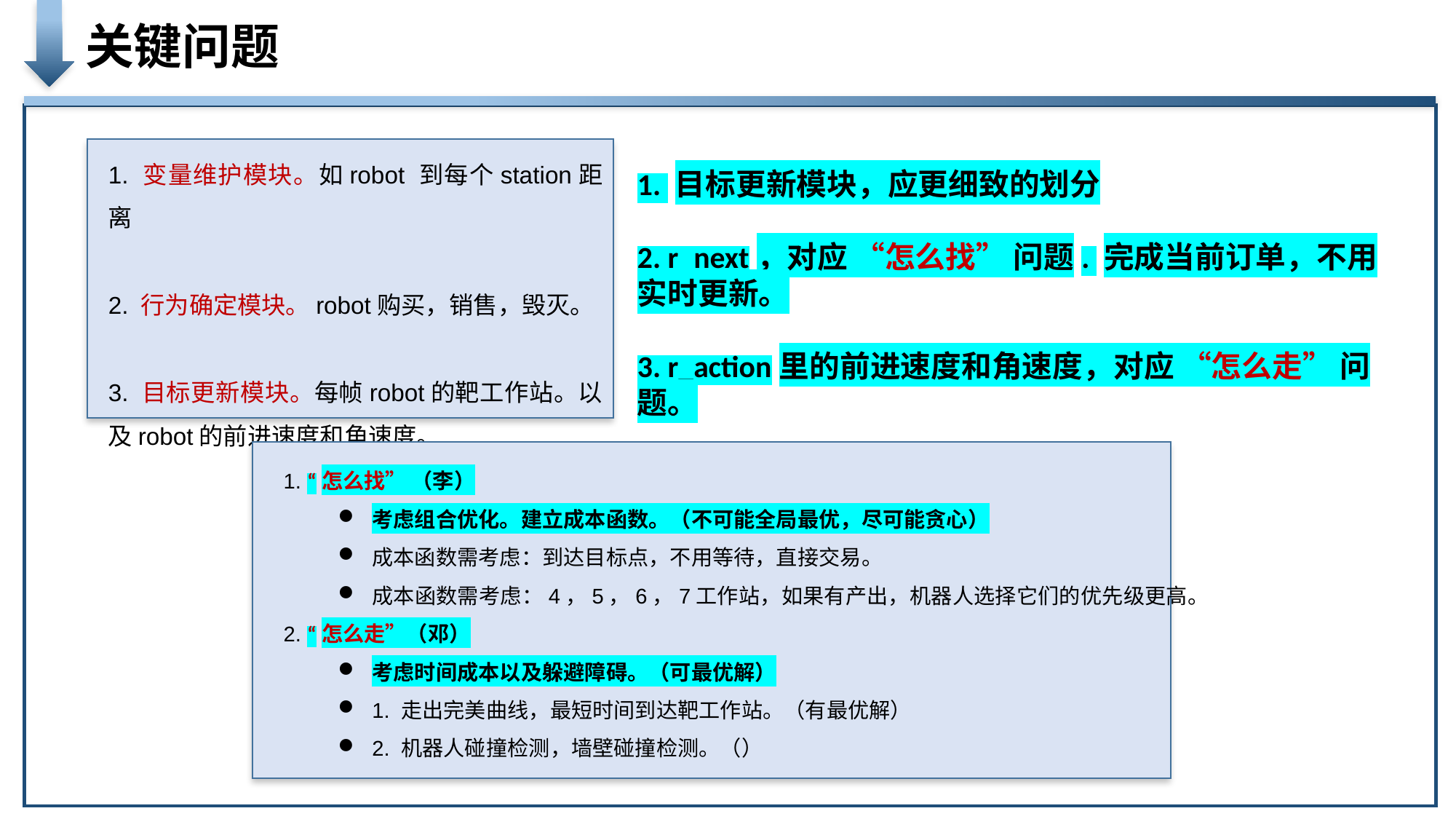

关键问题

1. 变量维护模块。如robot 到每个station距离

2. 行为确定模块。robot购买，销售，毁灭。

3. 目标更新模块。每帧robot的靶工作站。以及robot的前进速度和角速度。
1. 目标更新模块，应更细致的划分

2. r_next，对应 “怎么找” 问题. 完成当前订单，不用实时更新。

3. r_action里的前进速度和角速度，对应 “怎么走” 问题。

1. “怎么找” （李）
考虑组合优化。建立成本函数。（不可能全局最优，尽可能贪心）
成本函数需考虑：到达目标点，不用等待，直接交易。
成本函数需考虑：4，5，6，7工作站，如果有产出，机器人选择它们的优先级更高。
2. “怎么走”（邓）
考虑时间成本以及躲避障碍。（可最优解）
1. 走出完美曲线，最短时间到达靶工作站。（有最优解）
2. 机器人碰撞检测，墙壁碰撞检测。（）